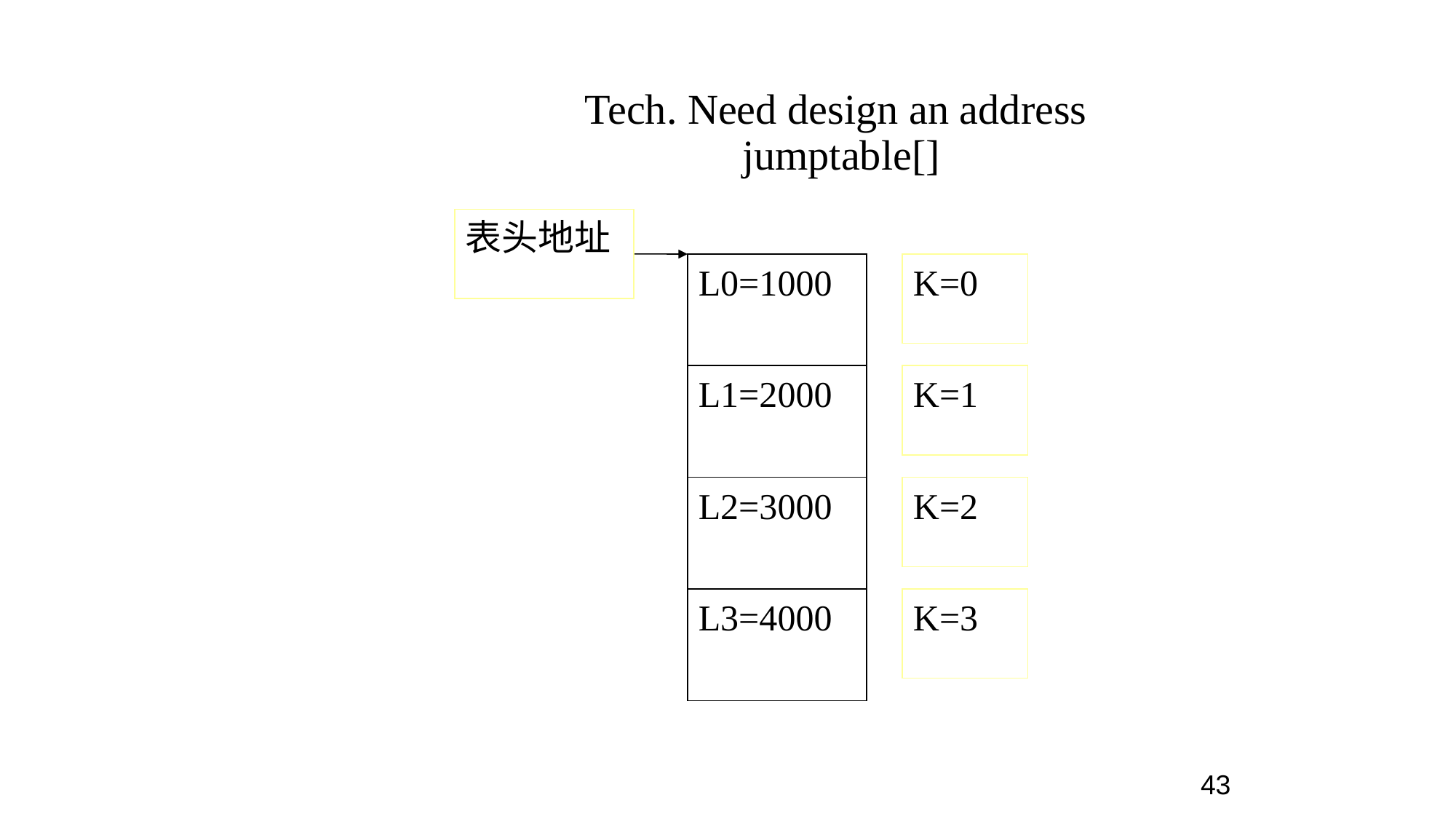

Tech. Need design an address  jumptable[]

表头地址

L0=1000
K=0
L1=2000
K=1
L2=3000
K=2
L3=4000
K=3
43